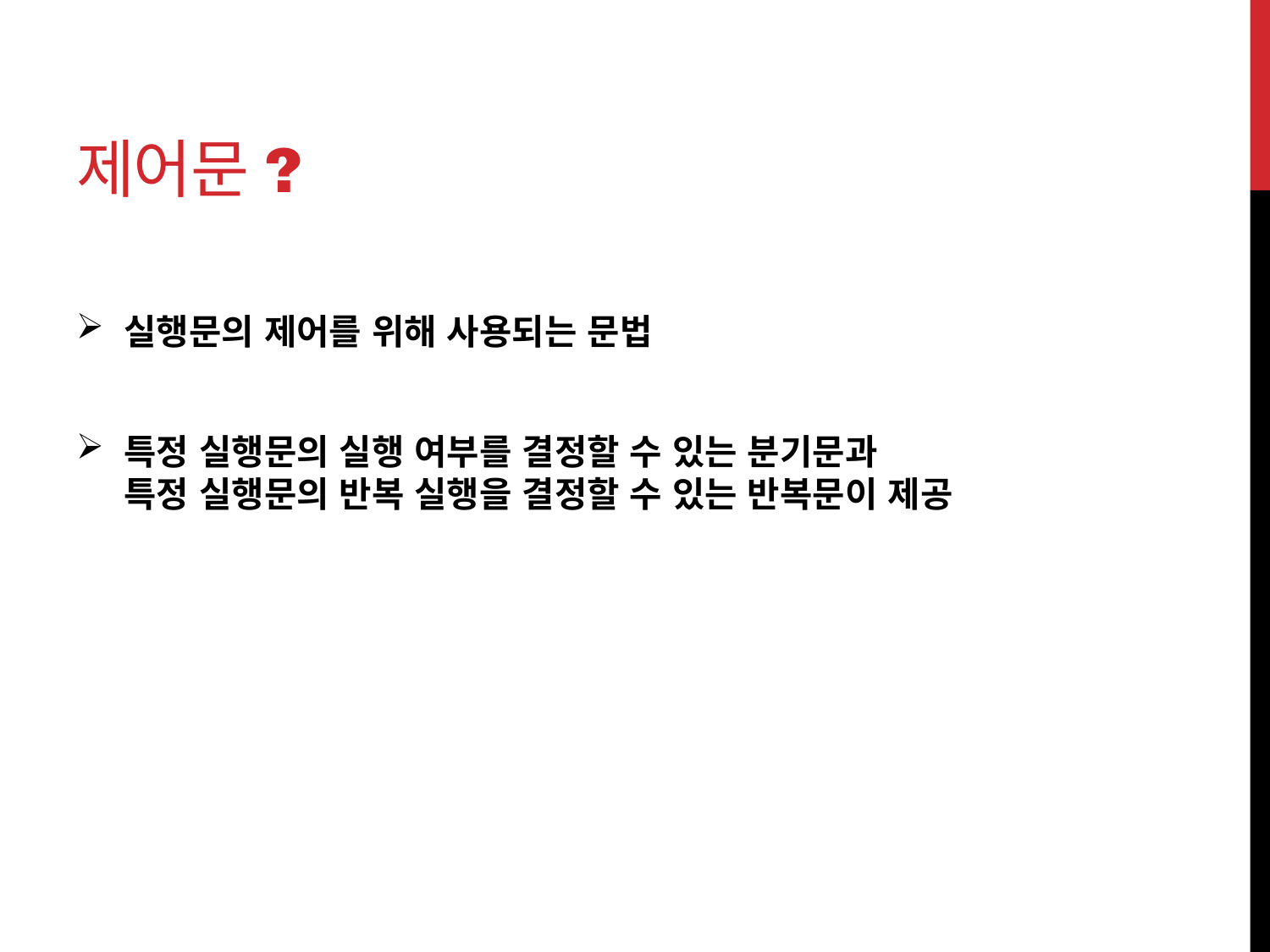

# 제어문?

실행문의 제어를 위해 사용되는 문법

특정 실행문의 실행 여부를 결정할 수 있는 분기문과
특정 실행문의 반복 실행을 결정할 수 있는 반복문이 제공